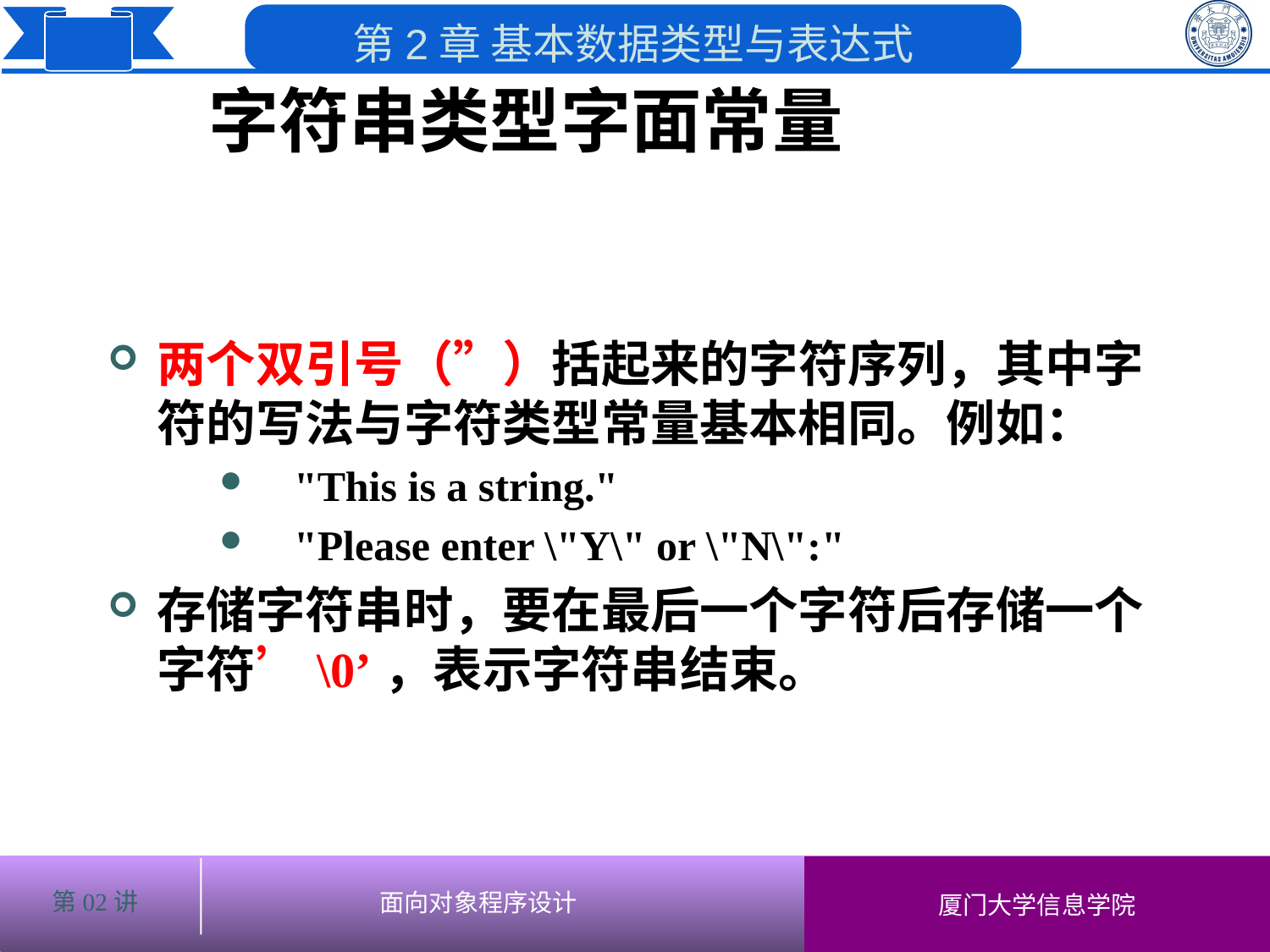

# 字符串类型字面常量
两个双引号（”）括起来的字符序列，其中字符的写法与字符类型常量基本相同。例如：
"This is a string."
"Please enter \"Y\" or \"N\":"
存储字符串时，要在最后一个字符后存储一个字符’\0’，表示字符串结束。
22